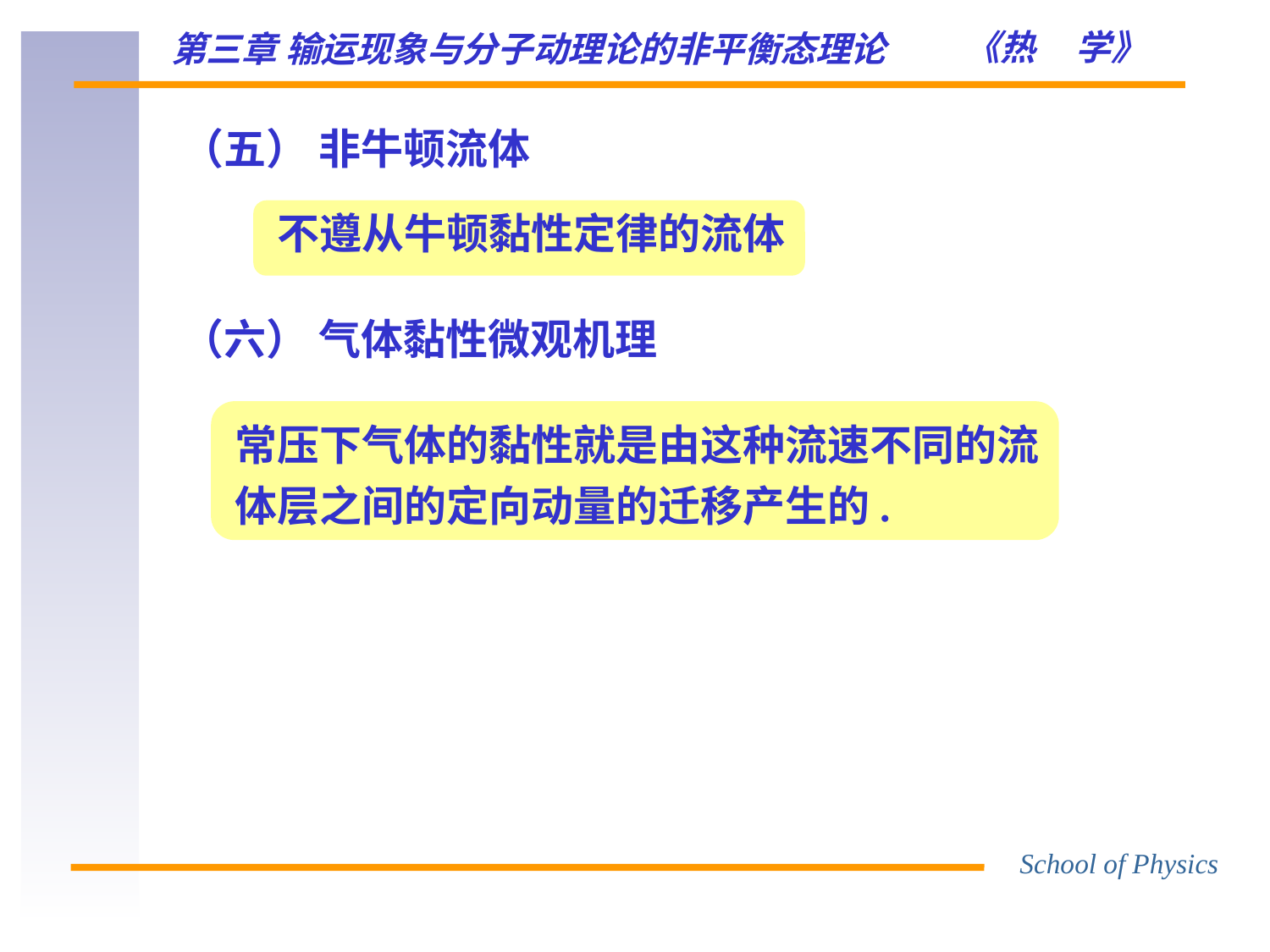

（五） 非牛顿流体

不遵从牛顿黏性定律的流体
（六） 气体黏性微观机理

常压下气体的黏性就是由这种流速不同的流体层之间的定向动量的迁移产生的.